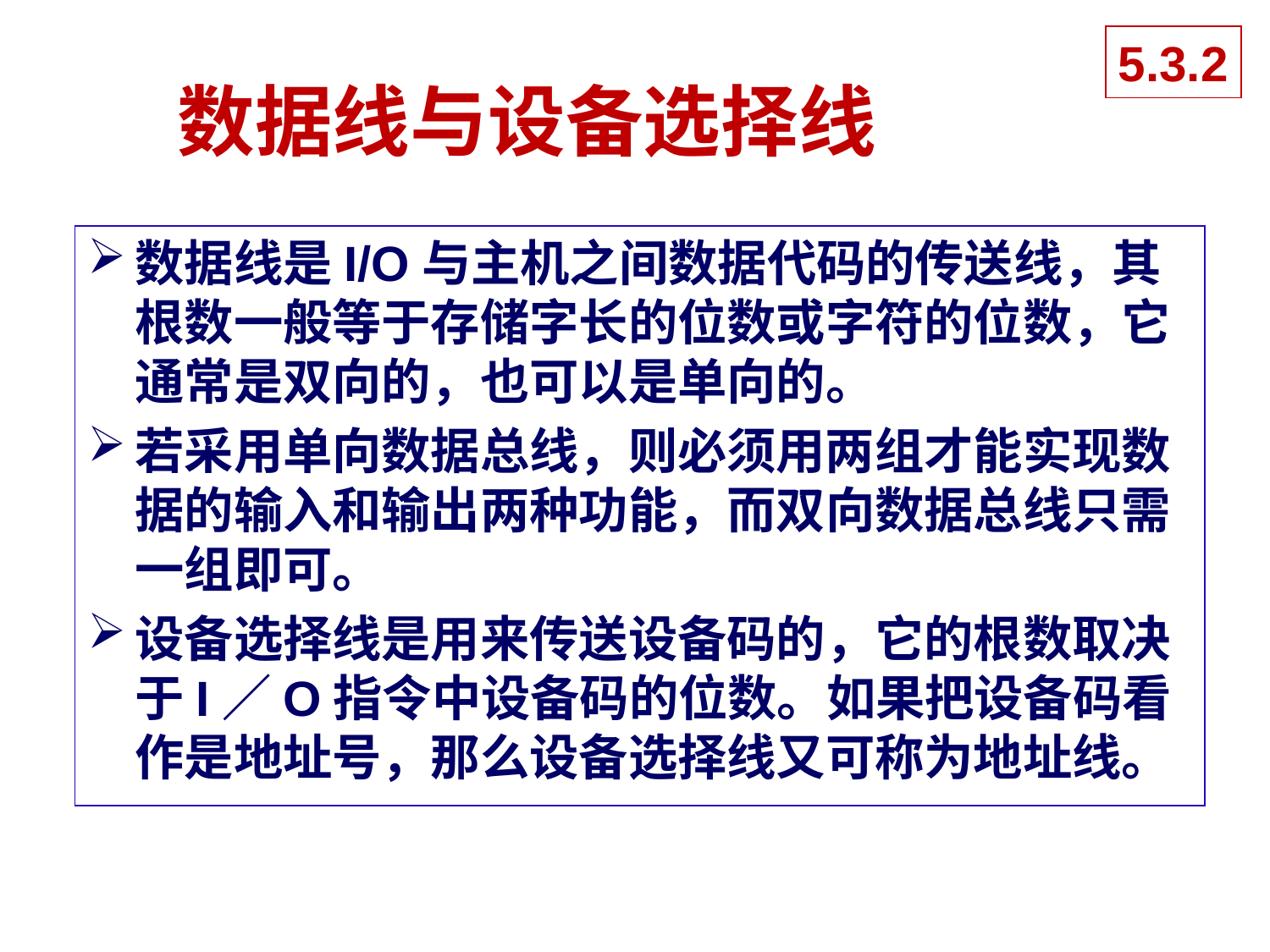

5.3.2
# 数据线与设备选择线
数据线是I/O与主机之间数据代码的传送线，其根数一般等于存储字长的位数或字符的位数，它通常是双向的，也可以是单向的。
若采用单向数据总线，则必须用两组才能实现数据的输入和输出两种功能，而双向数据总线只需一组即可。
设备选择线是用来传送设备码的，它的根数取决于I／O指令中设备码的位数。如果把设备码看作是地址号，那么设备选择线又可称为地址线。